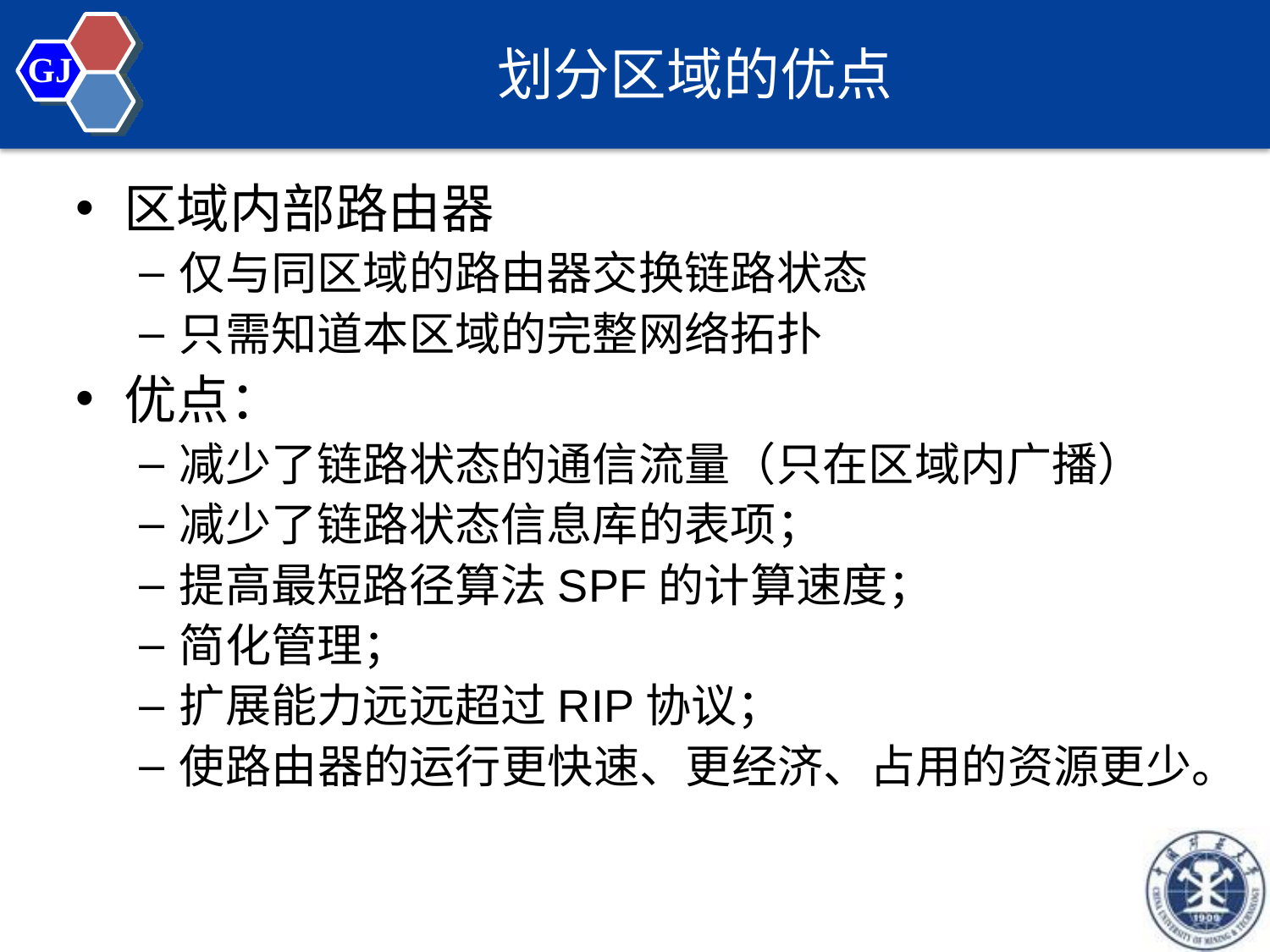

# 划分区域的优点
GJ
区域内部路由器
仅与同区域的路由器交换链路状态
只需知道本区域的完整网络拓扑
优点：
减少了链路状态的通信流量（只在区域内广播）
减少了链路状态信息库的表项；
提高最短路径算法SPF的计算速度；
简化管理；
扩展能力远远超过RIP协议；
使路由器的运行更快速、更经济、占用的资源更少。